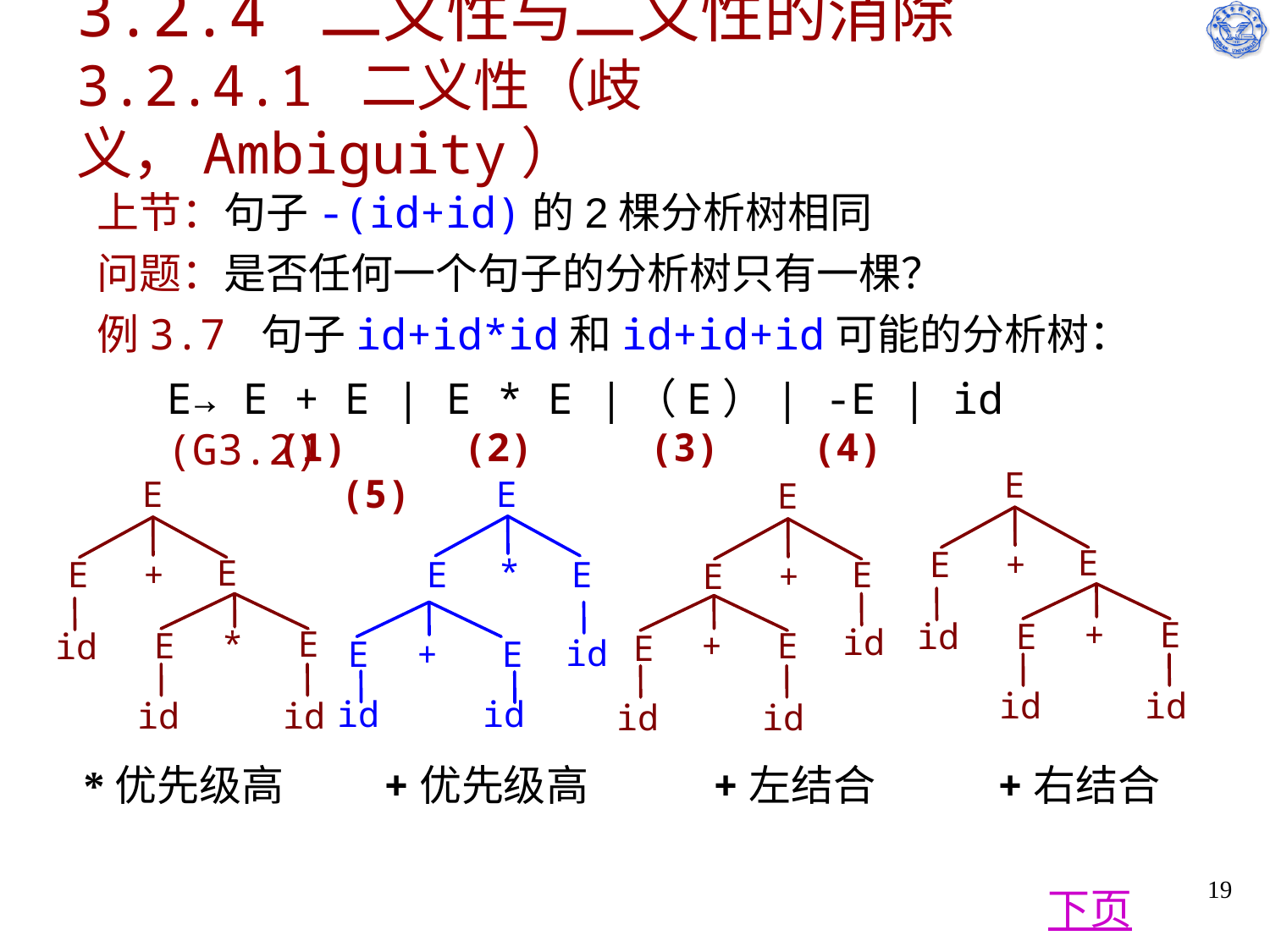

# 3.2.4 二义性与二义性的消除 3.2.4.1 二义性（歧义，Ambiguity）
上节：句子-(id+id)的2棵分析树相同
问题：是否任何一个句子的分析树只有一棵？
例3.7 句子id+id*id和id+id+id可能的分析树：
E→ E + E | E * E |（E）| -E | id    (G3.2)
(1)     (2)     (3)    (4)  (5)
E
E
E
E

E
E
+
*
E
E
+
E
E
E
E
+

+
E
E
id
id
*
E
E
+
E
id
E
id
E
+
E

id
id
id
id
id
id
id
id
*优先级高
+左结合
+右结合
+优先级高
19
下页